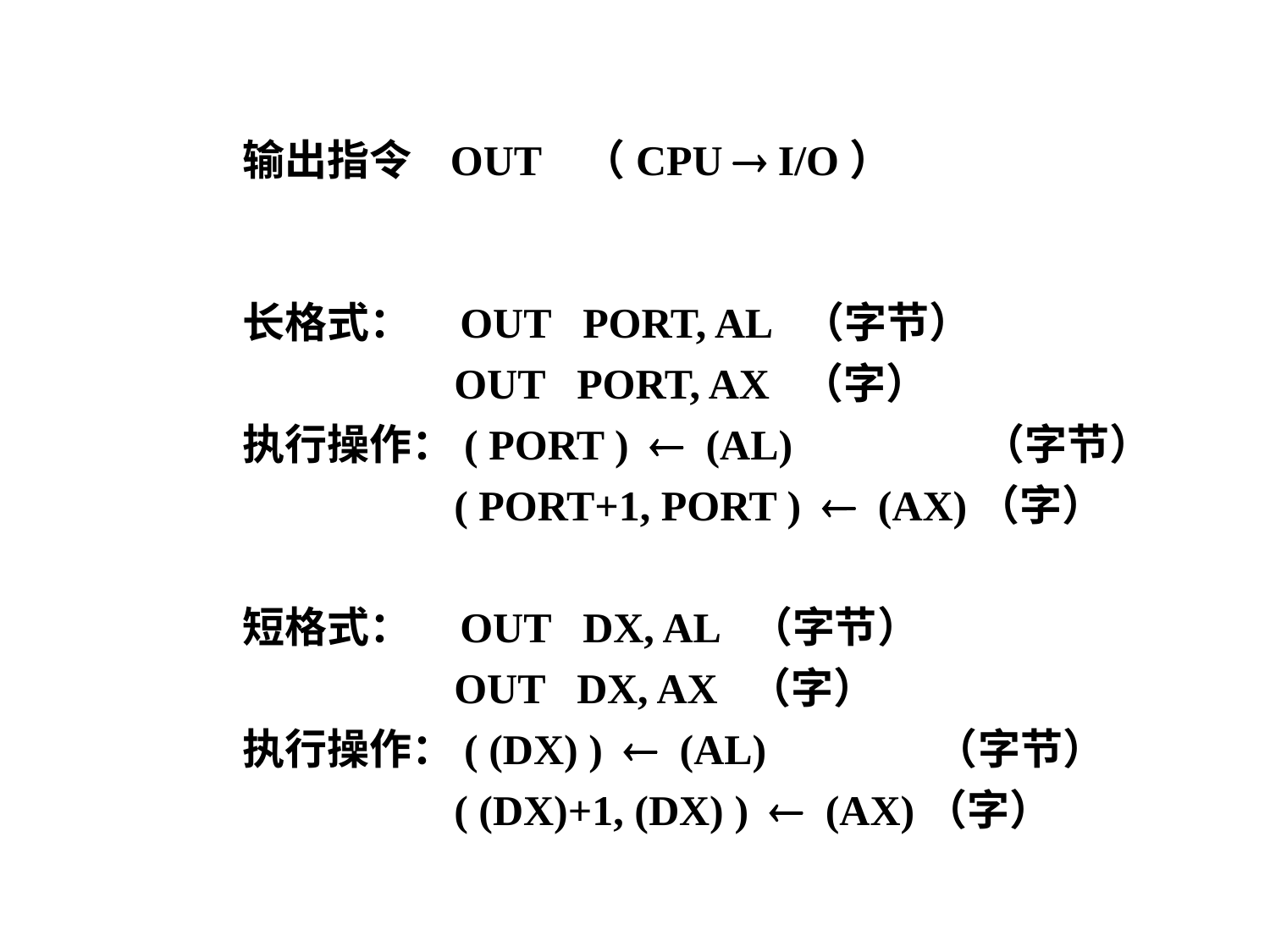

输出指令   OUT   （CPU → I/O）

长格式：    OUT   PORT, AL  （字节）
                    OUT   PORT, AX  （字）
执行操作：( PORT )  ←  (AL)                 （字节）
                    ( PORT+1, PORT )  ←  (AX)（字）

短格式：    OUT   DX, AL  （字节）
                    OUT   DX, AX  （字）
执行操作：( (DX) )  ←  (AL)               （字节）
                    ( (DX)+1, (DX) )  ←  (AX)（字）